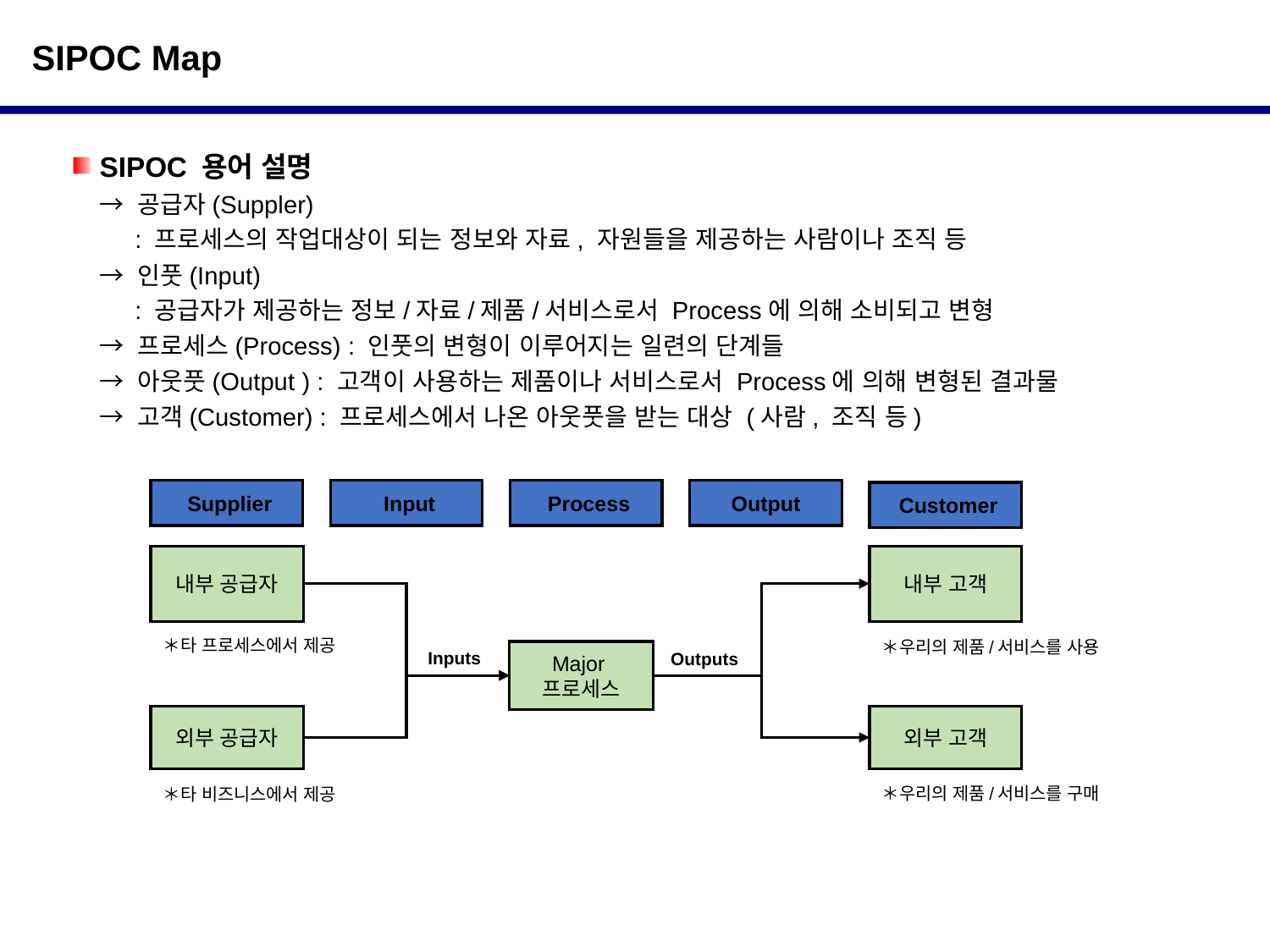

SIPOC Map

 SIPOC 용어 설명
    → 공급자(Suppler)
         : 프로세스의 작업대상이 되는 정보와 자료, 자원들을 제공하는 사람이나 조직 등
    → 인풋(Input)
         : 공급자가 제공하는 정보/자료/제품/서비스로서 Process에 의해 소비되고 변형
    → 프로세스(Process) : 인풋의 변형이 이루어지는 일련의 단계들
    → 아웃풋(Output ) : 고객이 사용하는 제품이나 서비스로서 Process에 의해 변형된 결과물
    → 고객(Customer) : 프로세스에서 나온 아웃풋을 받는 대상 (사람, 조직 등)
 Supplier
  Input
 Process
Output
 Customer
내부 고객
내부 공급자
＊타 프로세스에서 제공
＊우리의 제품/서비스를 사용
Inputs
Outputs
Major
프로세스
외부 고객
외부 공급자
＊우리의 제품/서비스를 구매
＊타 비즈니스에서 제공